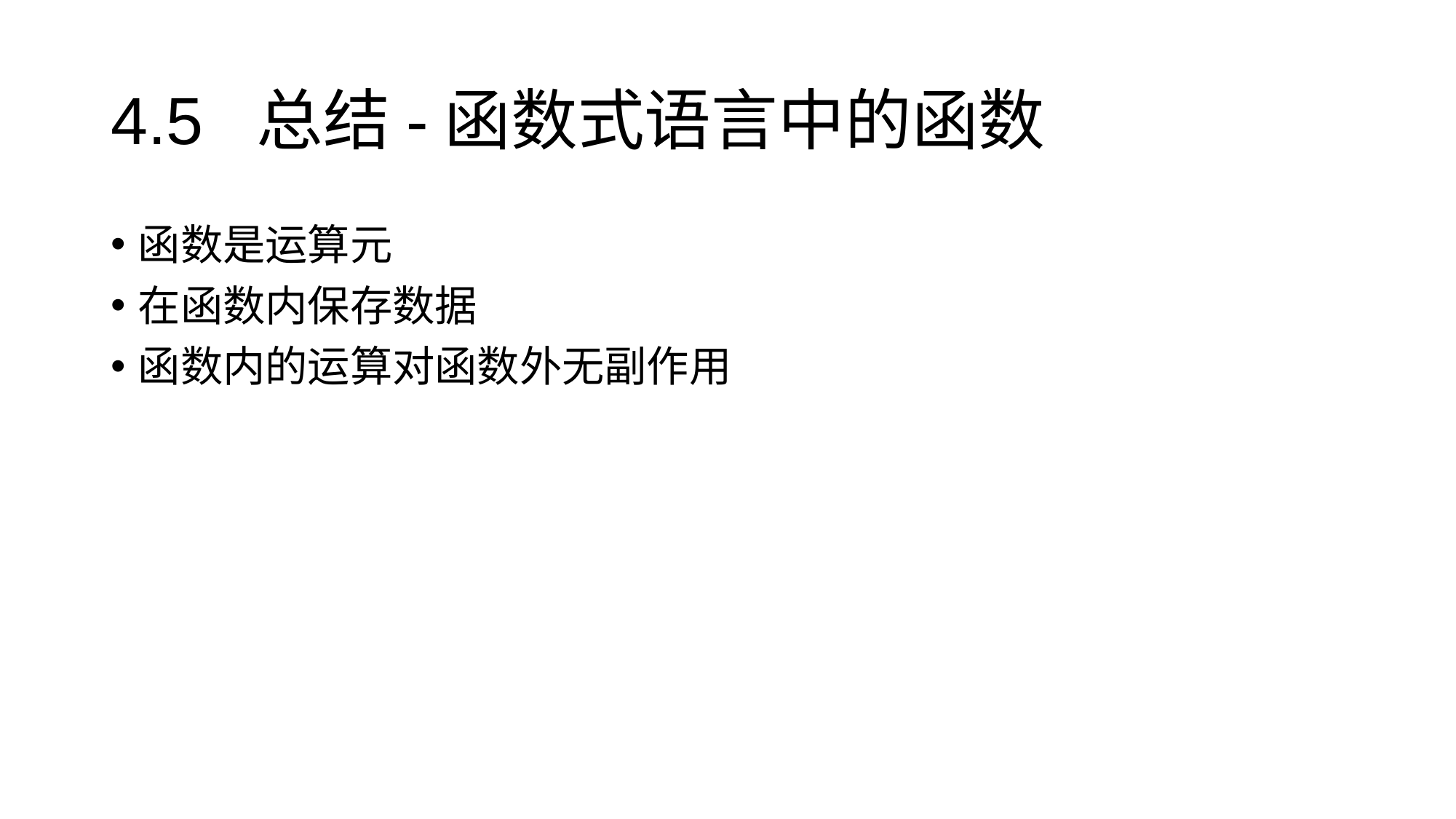

# 4.5  总结-函数式语言中的函数
函数是运算元
在函数内保存数据
函数内的运算对函数外无副作用